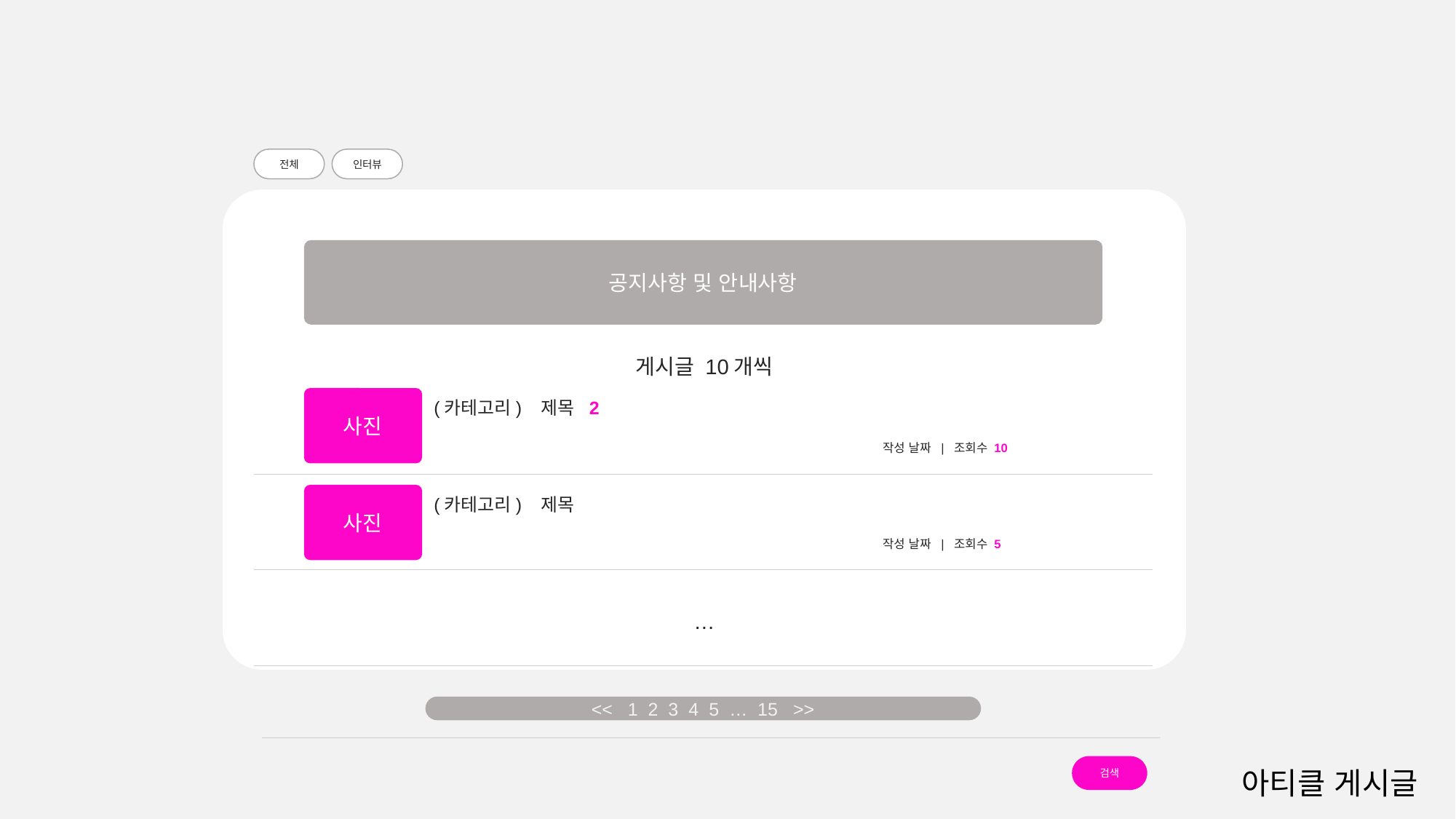

전체
인터뷰

게시글 10개씩

…

공지사항 및 안내사항

사진

(카테고리)   제목  2

                                                                                                                                 작성 날짜  |  조회수 10

사진

(카테고리)   제목

                                                                                                                                 작성 날짜  |  조회수 5
<<   1  2  3  4  5  …  15   >>
검색
아티클 게시글